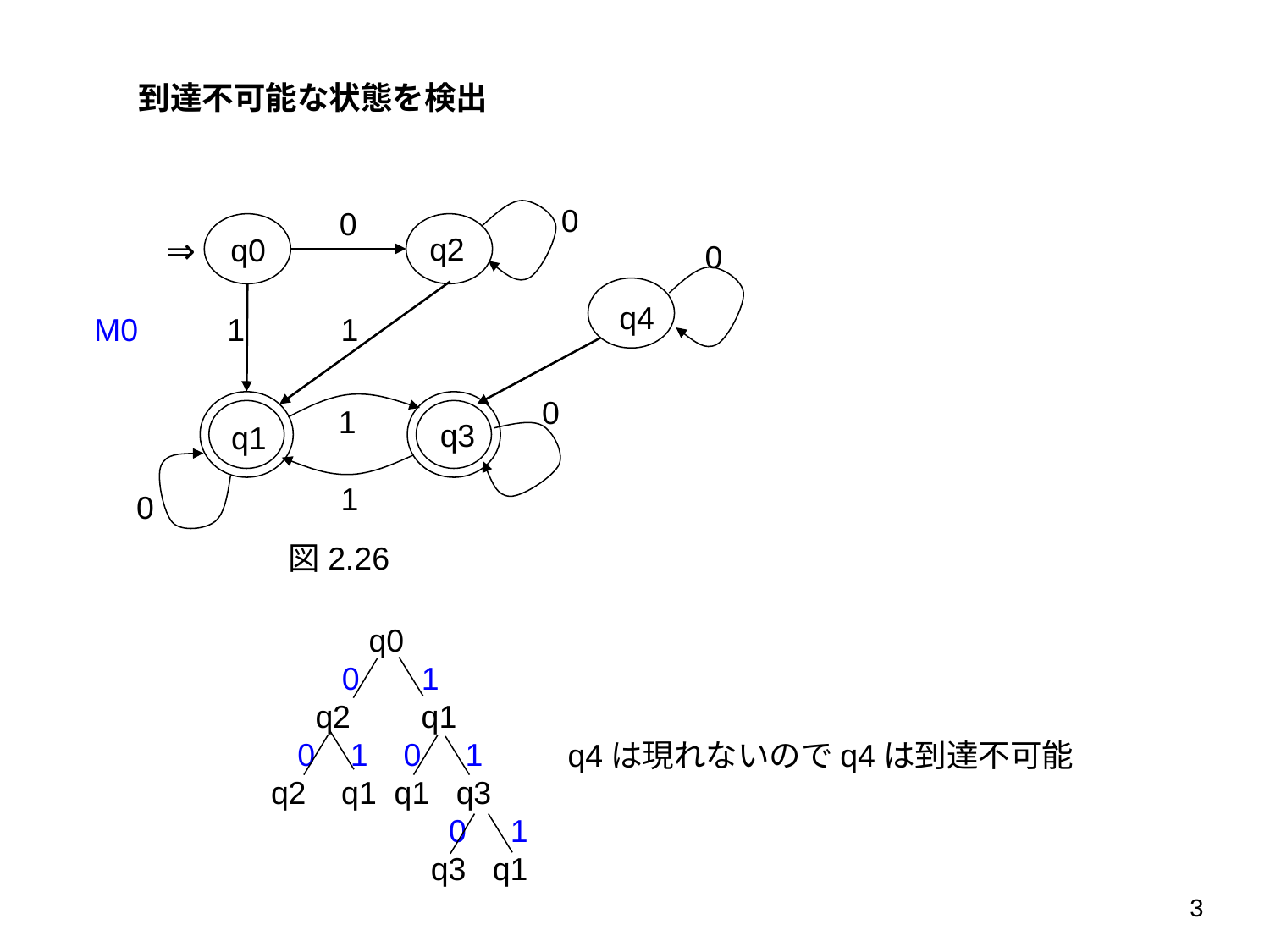

到達不可能な状態を検出
0
0

⇒
q2
q0
0

q4
M0
1
1
0

1
q3
q1

1
0
図2.26
           q0
        0       1
     q2        q1
   0    1    0     1
q2    q1  q1   q3
                    0     1
                  q3   q1
q4は現れないのでq4は到達不可能
3